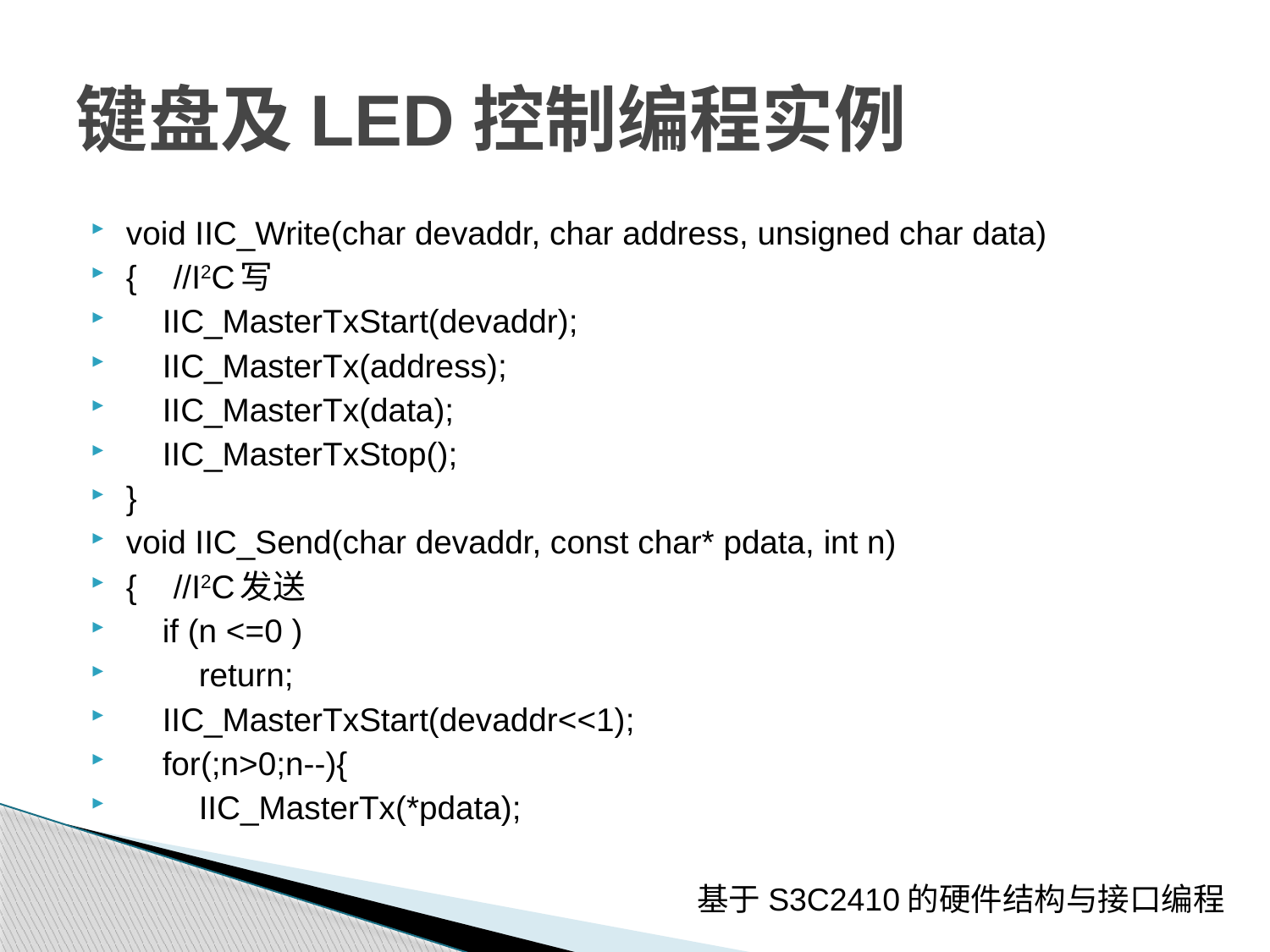

# 键盘及LED控制编程实例
void IIC_Write(char devaddr, char address, unsigned char data)
{    //I2C写
    IIC_MasterTxStart(devaddr);
    IIC_MasterTx(address);
    IIC_MasterTx(data);
    IIC_MasterTxStop();
}
void IIC_Send(char devaddr, const char* pdata, int n)
{    //I2C发送
    if (n <=0 )
        return;
    IIC_MasterTxStart(devaddr<<1);
    for(;n>0;n--){
        IIC_MasterTx(*pdata);
基于S3C2410的硬件结构与接口编程